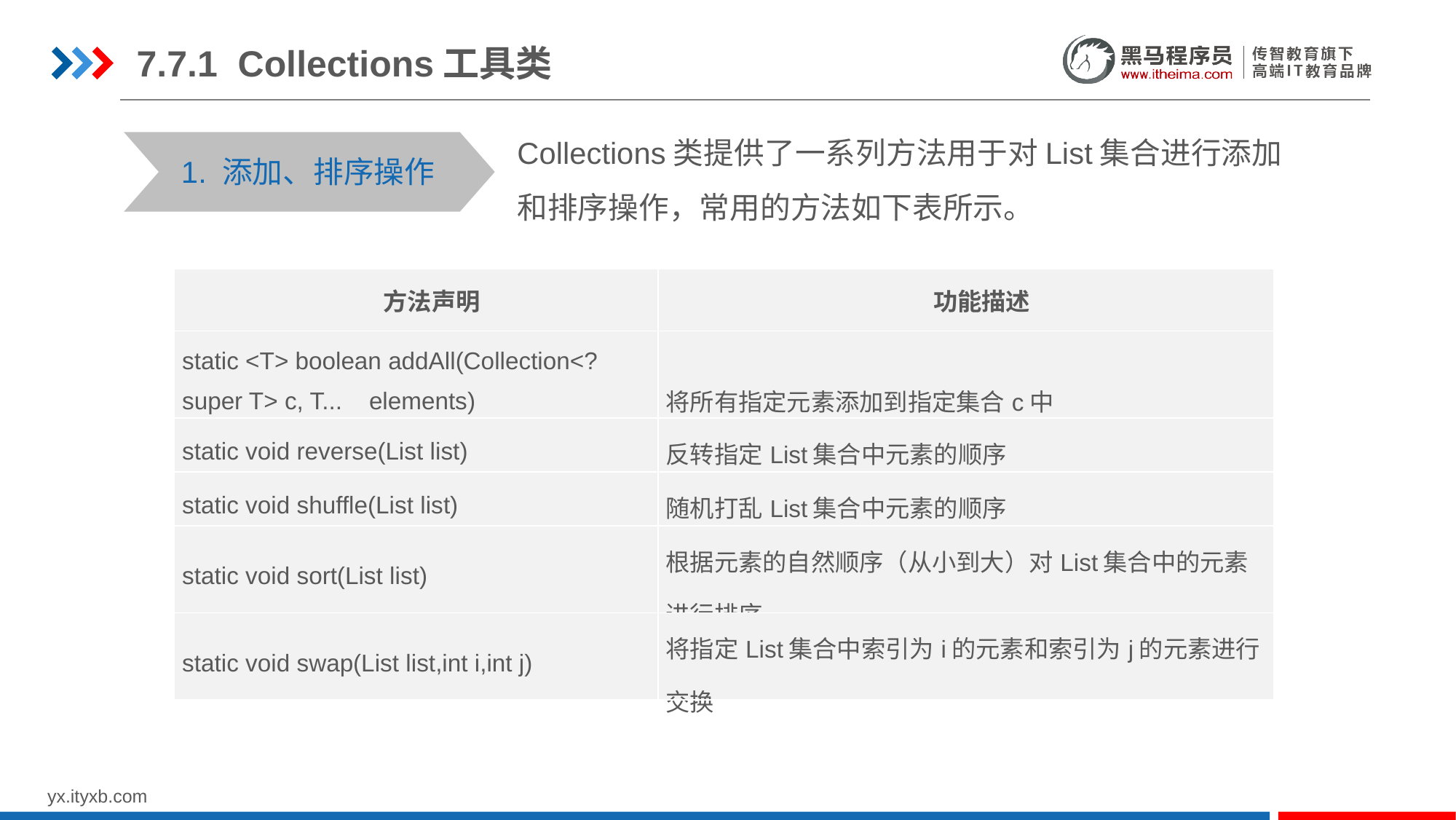

7.7.1  Collections工具类
Collections类提供了一系列方法用于对List集合进行添加和排序操作，常用的方法如下表所示。

1. 添加、排序操作
| 方法声明 | 功能描述 |
| --- | --- |
| static <T> boolean addAll(Collection<? super T> c, T... elements) | 将所有指定元素添加到指定集合c中 |
| static void reverse(List list) | 反转指定List集合中元素的顺序 |
| static void shuffle(List list) | 随机打乱List集合中元素的顺序 |
| static void sort(List list) | 根据元素的自然顺序（从小到大）对List集合中的元素进行排序 |
| static void swap(List list,int i,int j) | 将指定List集合中索引为i的元素和索引为j的元素进行交换 |